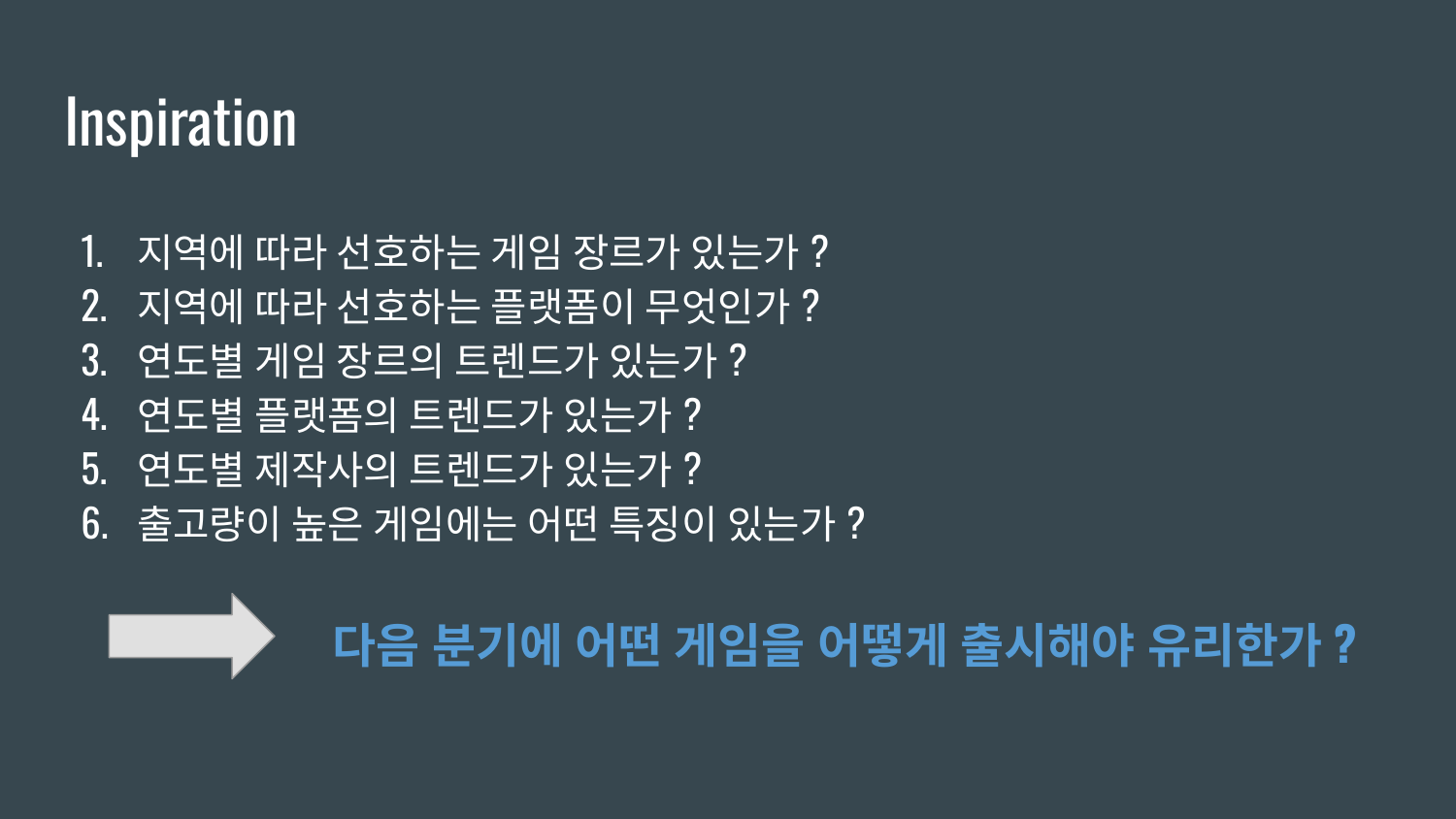

# Inspiration
지역에 따라 선호하는 게임 장르가 있는가?
지역에 따라 선호하는 플랫폼이 무엇인가?
연도별 게임 장르의 트렌드가 있는가?
연도별 플랫폼의 트렌드가 있는가?
연도별 제작사의 트렌드가 있는가?
출고량이 높은 게임에는 어떤 특징이 있는가?

                    다음 분기에 어떤 게임을 어떻게 출시해야 유리한가?